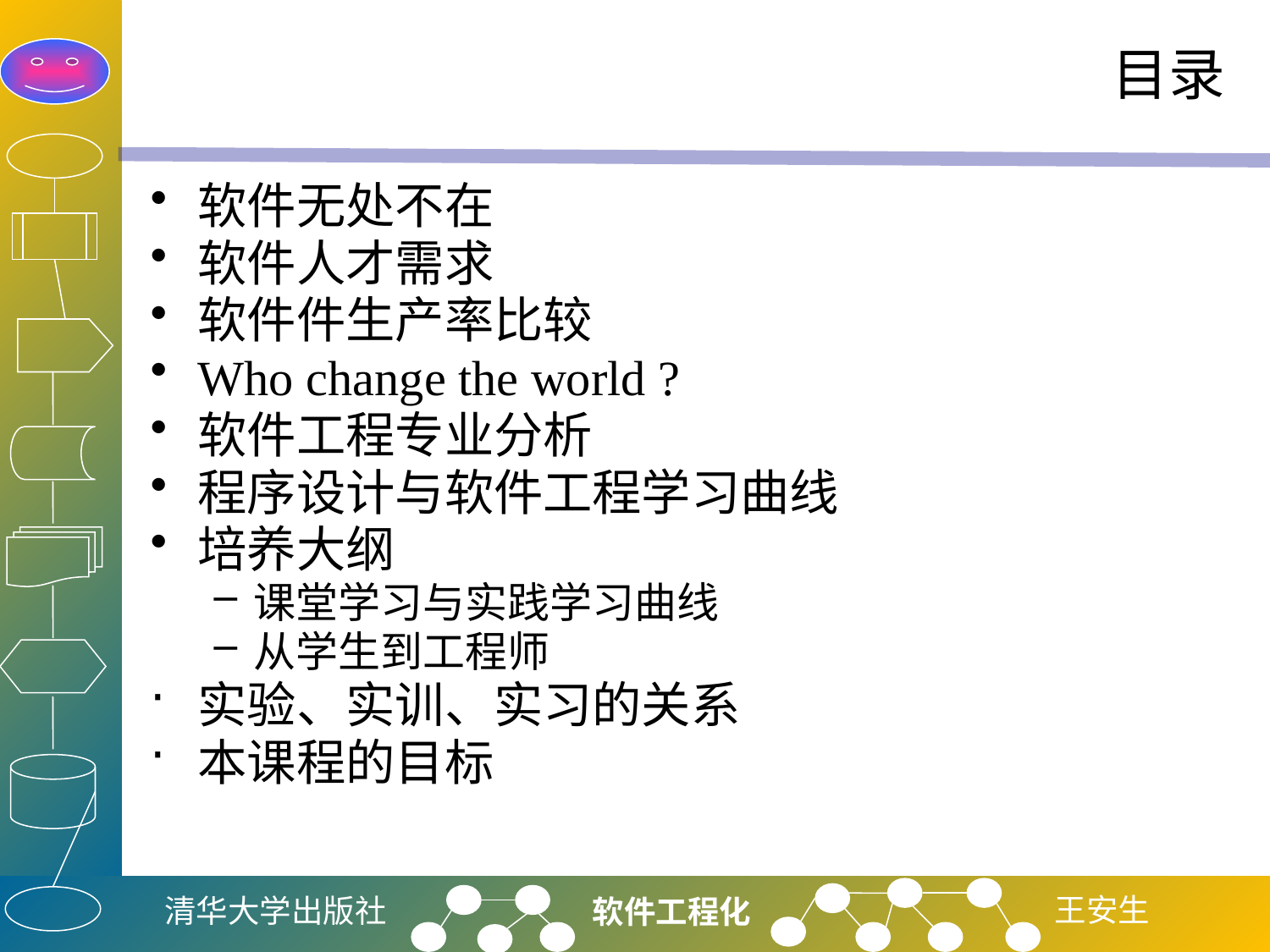

# 目录
软件无处不在
软件人才需求
软件件生产率比较
Who change the world ?
软件工程专业分析
程序设计与软件工程学习曲线
培养大纲
课堂学习与实践学习曲线
从学生到工程师
实验、实训、实习的关系
本课程的目标